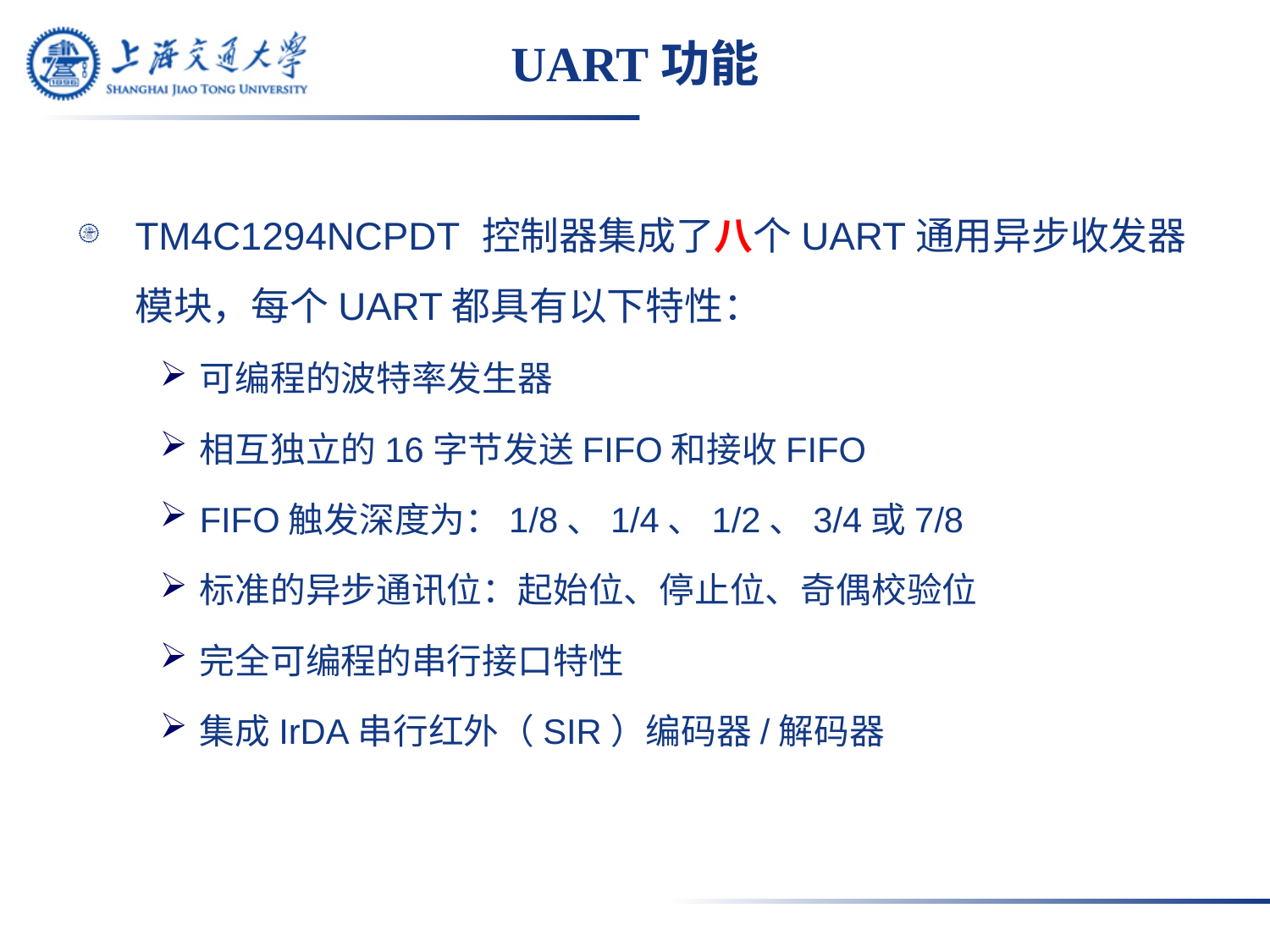

# UART功能
TM4C1294NCPDT 控制器集成了八个UART通用异步收发器模块，每个UART都具有以下特性：
可编程的波特率发生器
相互独立的16字节发送FIFO和接收FIFO
FIFO触发深度为：1/8、1/4、1/2、3/4或7/8
标准的异步通讯位：起始位、停止位、奇偶校验位
完全可编程的串行接口特性
集成IrDA串行红外（SIR）编码器/解码器